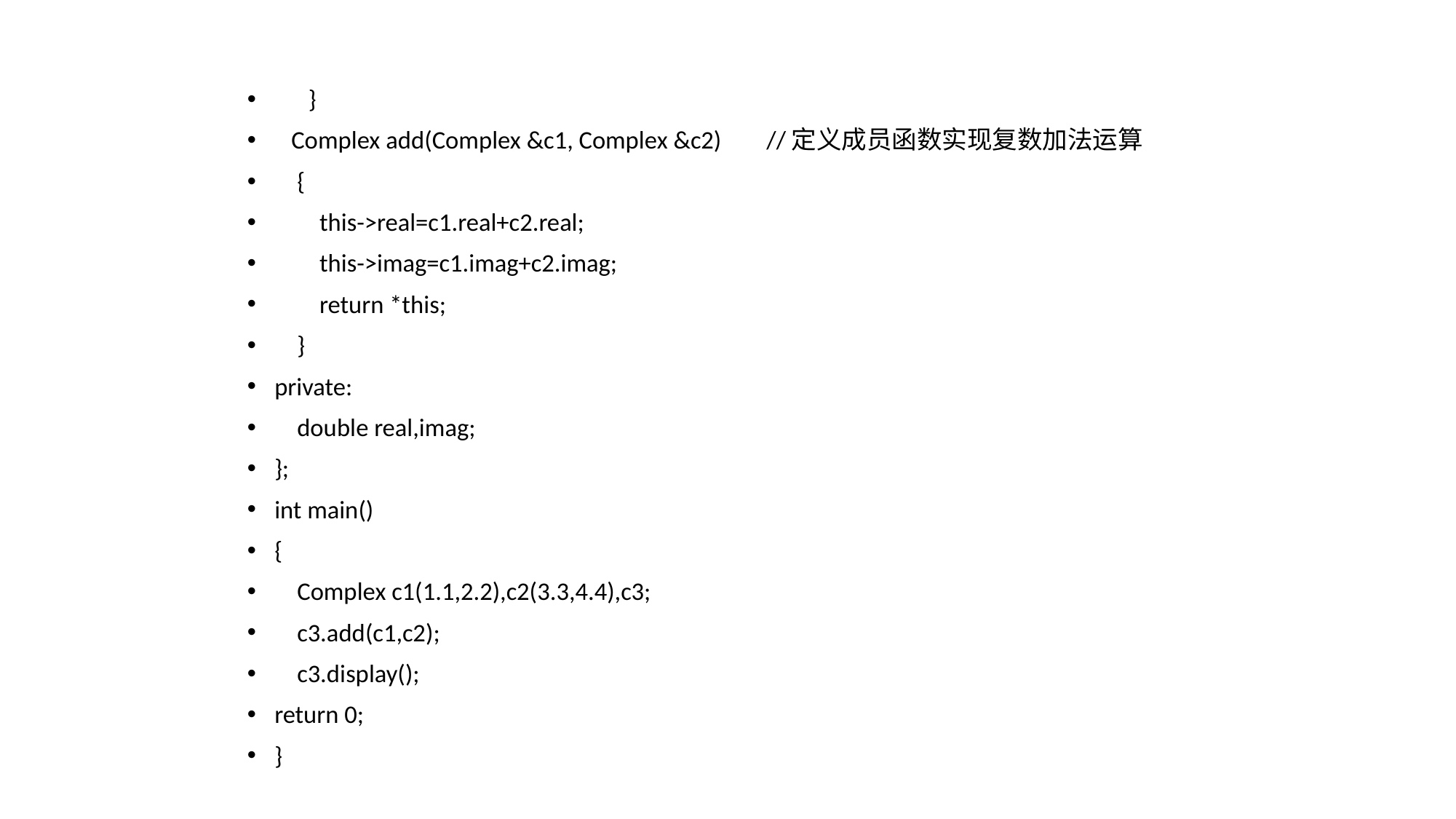

}
   Complex add(Complex &c1, Complex &c2)        //定义成员函数实现复数加法运算
    {
        this->real=c1.real+c2.real;
        this->imag=c1.imag+c2.imag;
        return *this;
    }
private:
    double real,imag;
};
int main()
{
    Complex c1(1.1,2.2),c2(3.3,4.4),c3;
    c3.add(c1,c2);
    c3.display();
return 0;
}